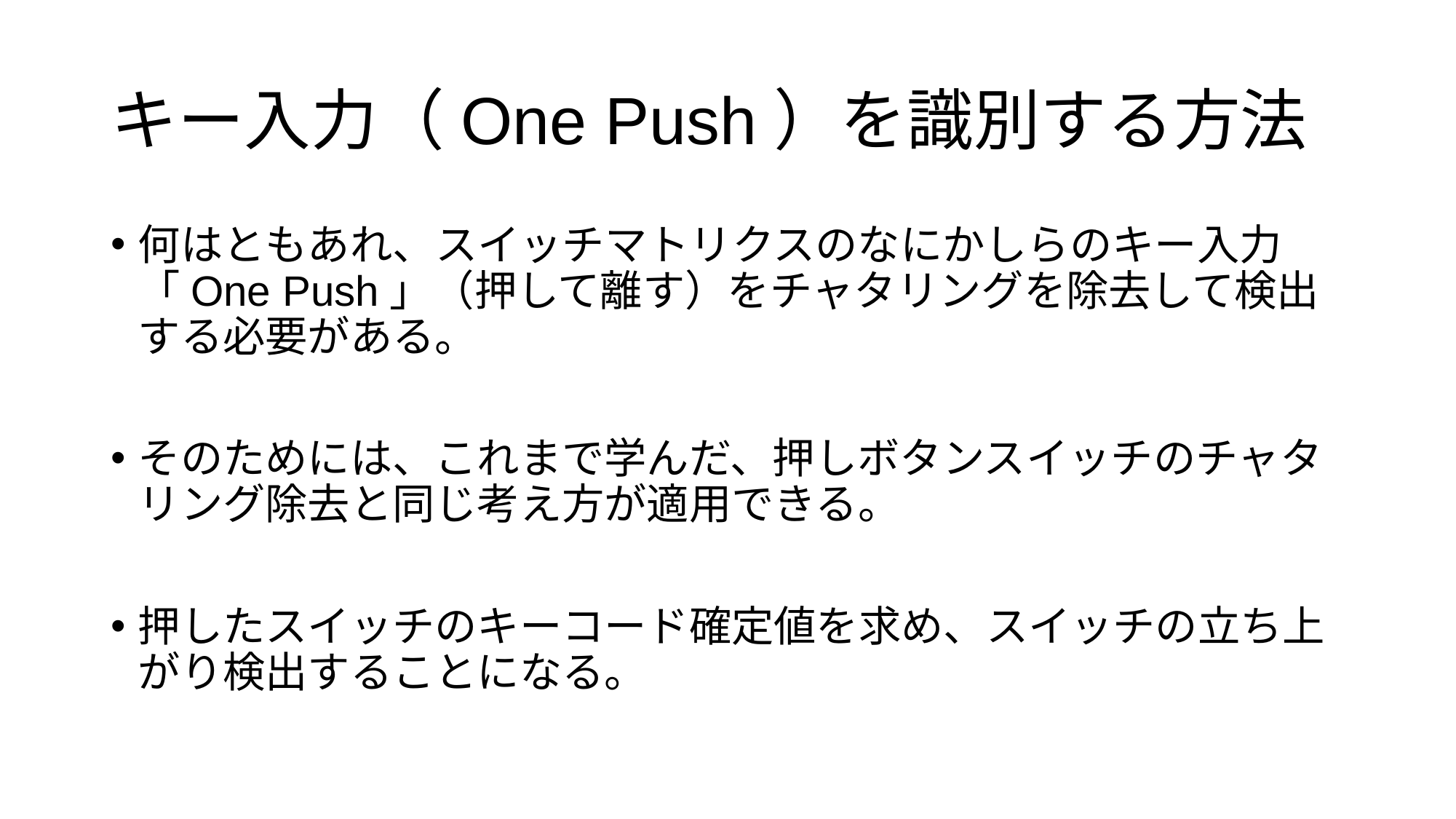

# キー入力（One Push）を識別する方法
何はともあれ、スイッチマトリクスのなにかしらのキー入力「One Push」（押して離す）をチャタリングを除去して検出する必要がある。

そのためには、これまで学んだ、押しボタンスイッチのチャタリング除去と同じ考え方が適用できる。

押したスイッチのキーコード確定値を求め、スイッチの立ち上がり検出することになる。